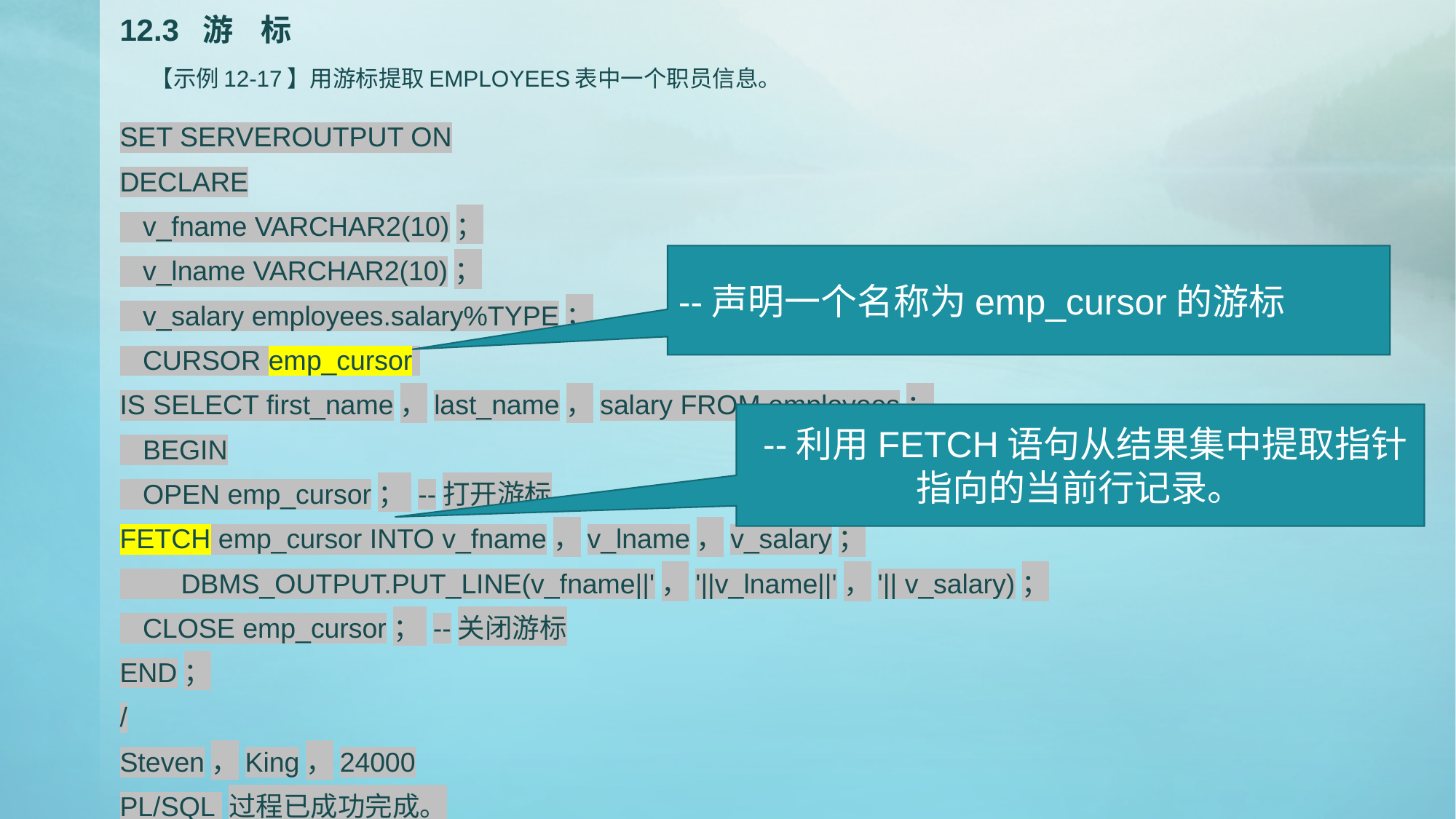

# 12.3  游    标 【示例12-17】用游标提取EMPLOYEES表中一个职员信息。
SET SERVEROUTPUT ON
DECLARE
   v_fname VARCHAR2(10)；
   v_lname VARCHAR2(10)；
   v_salary employees.salary%TYPE；
   CURSOR emp_cursor
IS SELECT first_name，last_name，salary FROM employees；
   BEGIN
   OPEN emp_cursor； --打开游标
FETCH emp_cursor INTO v_fname，v_lname，v_salary；
        DBMS_OUTPUT.PUT_LINE(v_fname||'，'||v_lname||'，'|| v_salary)；
   CLOSE emp_cursor； --关闭游标
END；
/
Steven，King，24000
PL/SQL 过程已成功完成。

--声明一个名称为emp_cursor的游标
 --利用FETCH语句从结果集中提取指针指向的当前行记录。